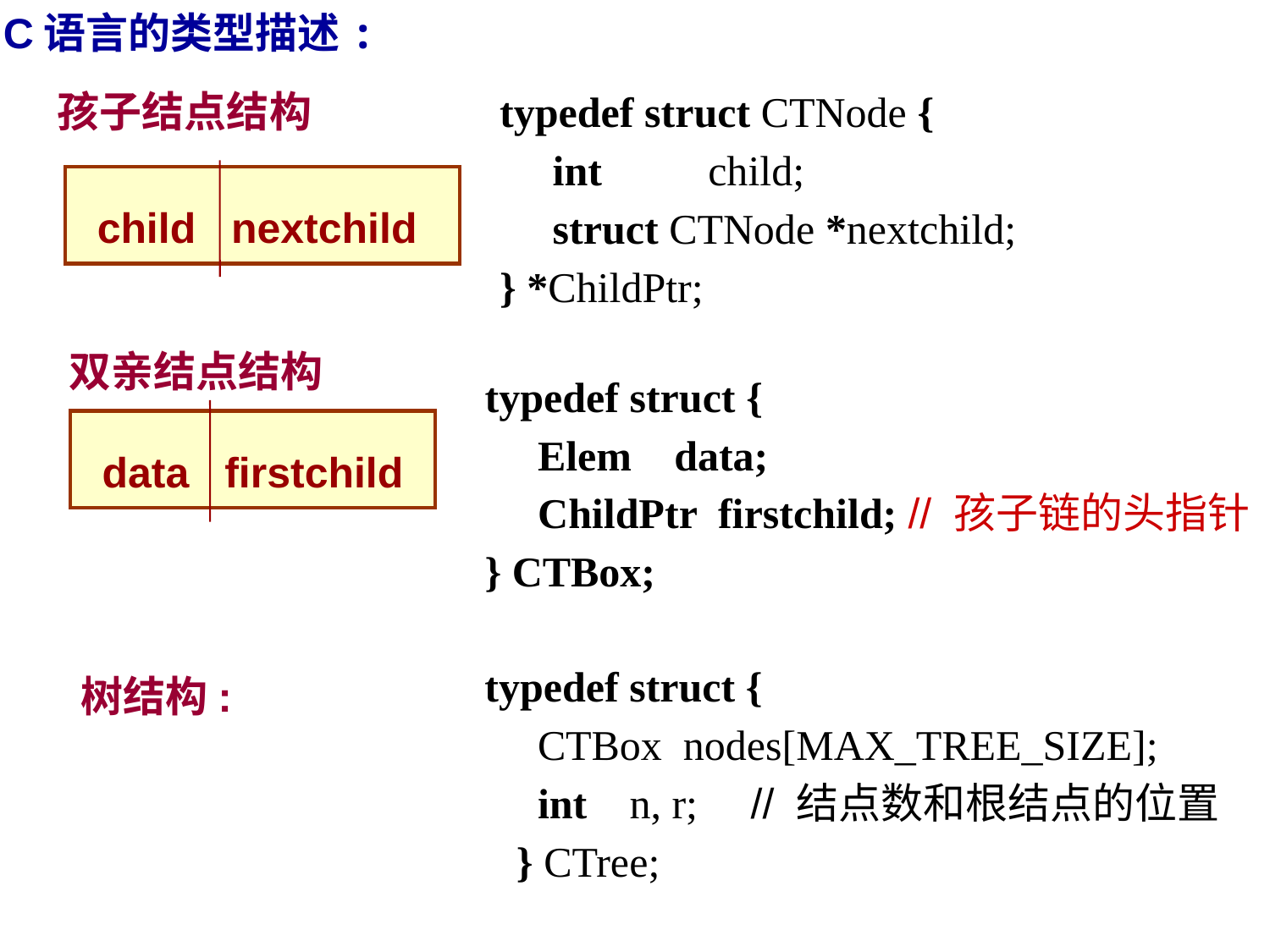

C语言的类型描述:
孩子结点结构
typedef struct CTNode {
     int          child;
     struct CTNode *nextchild;
} *ChildPtr;

 child   nextchild
双亲结点结构
typedef struct {
     Elem    data;
     ChildPtr  firstchild; // 孩子链的头指针
} CTBox;

 data   firstchild
typedef struct {
     CTBox  nodes[MAX_TREE_SIZE];
     int    n, r;     // 结点数和根结点的位置
   } CTree;
树结构: